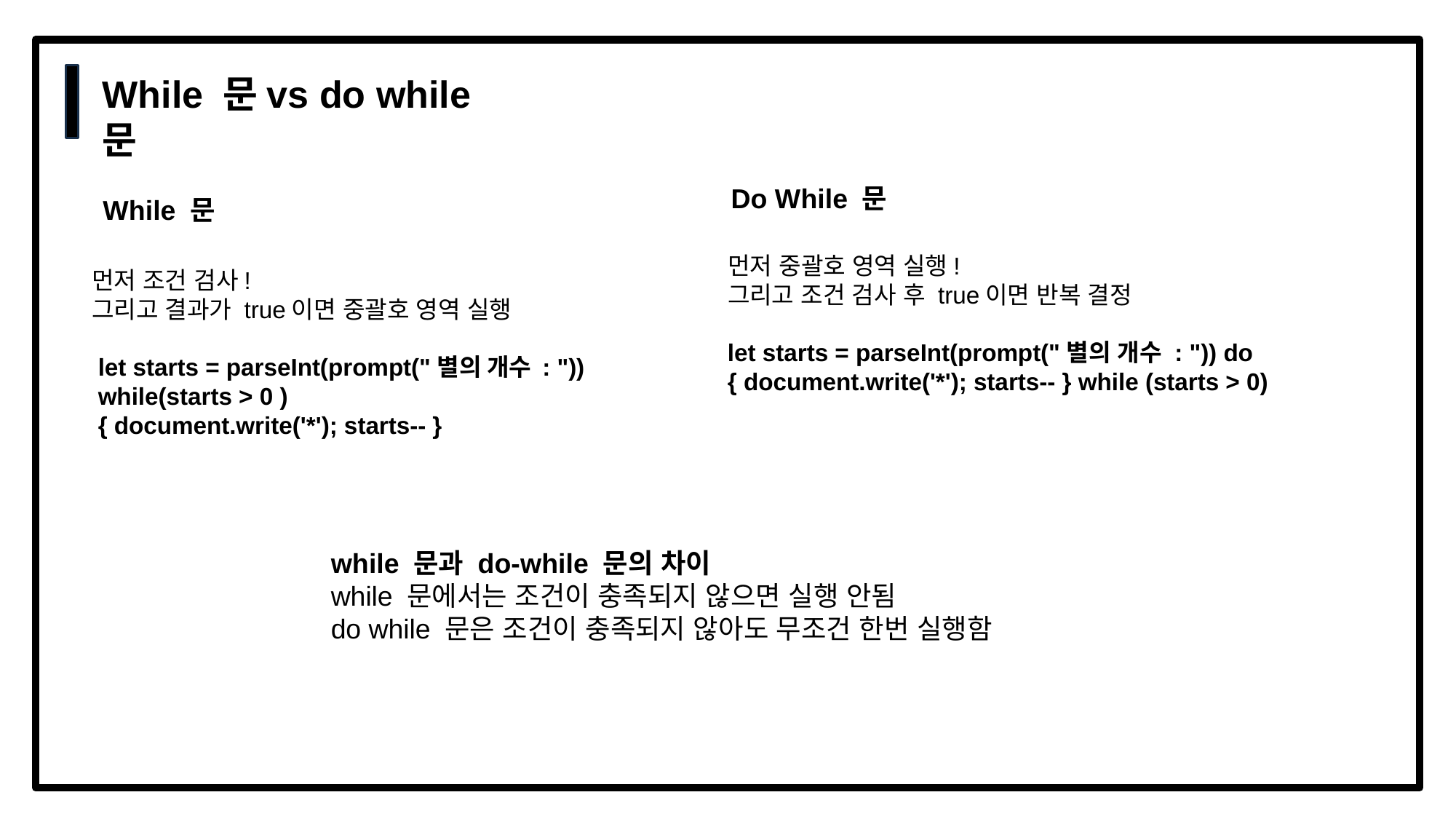

While 문vs do while 문
Do While 문
While 문
먼저 중괄호 영역 실행!
그리고 조건 검사 후 true이면 반복 결정
먼저 조건 검사!
그리고 결과가 true이면 중괄호 영역 실행

let starts = parseInt(prompt("별의 개수 : ")) do
{ document.write('*'); starts-- } while (starts > 0)
let starts = parseInt(prompt("별의 개수 : "))
while(starts > 0 )
{ document.write('*'); starts-- }
while 문과 do-while 문의 차이
while 문에서는 조건이 충족되지 않으면 실행 안됨
do while 문은 조건이 충족되지 않아도 무조건 한번 실행함